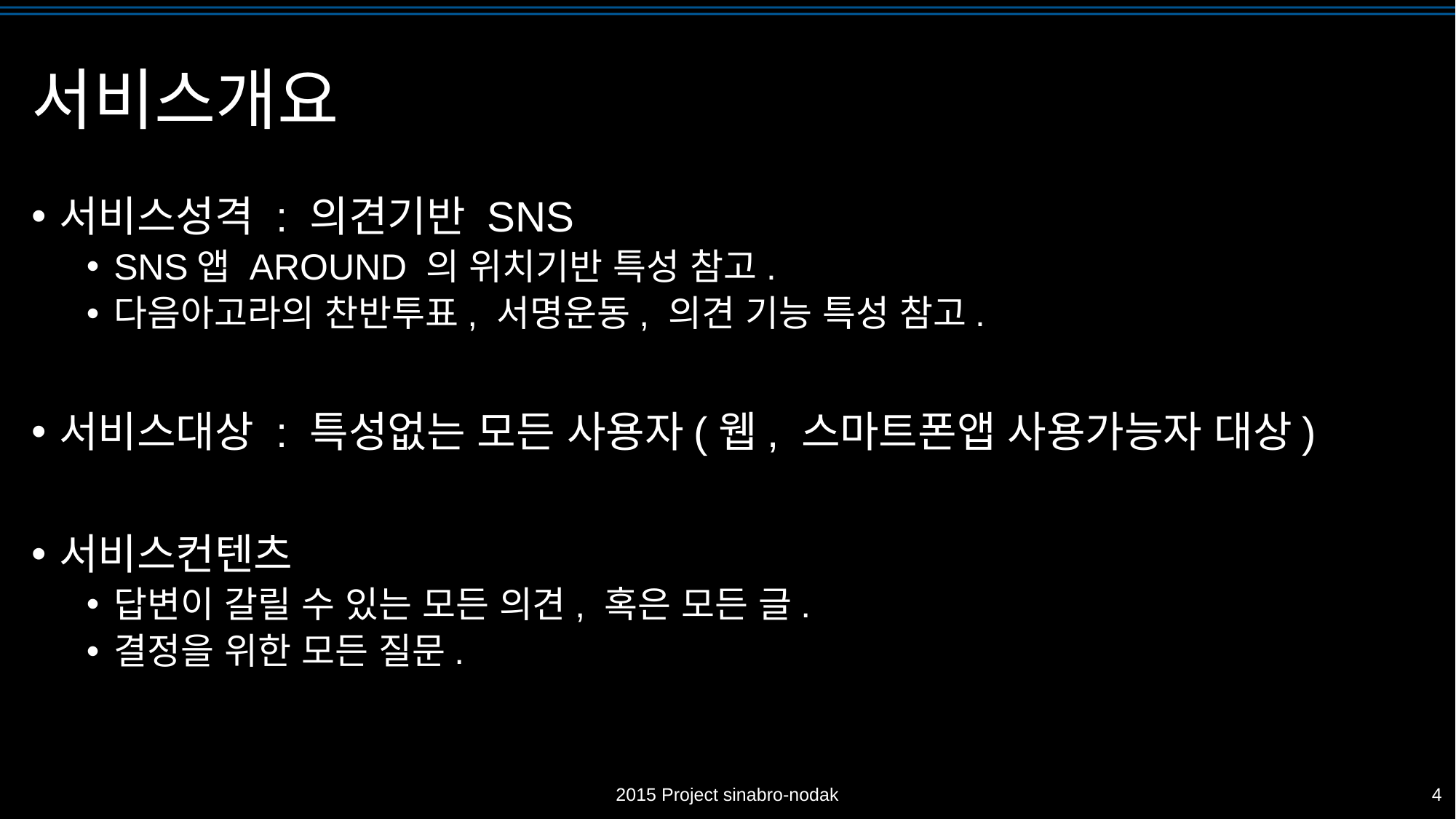

# 서비스개요
서비스성격 : 의견기반 SNS
SNS앱 AROUND 의 위치기반 특성 참고.
다음아고라의 찬반투표, 서명운동, 의견 기능 특성 참고.

서비스대상 : 특성없는 모든 사용자(웹, 스마트폰앱 사용가능자 대상)

서비스컨텐츠
답변이 갈릴 수 있는 모든 의견, 혹은 모든 글.
결정을 위한 모든 질문.

2015 Project sinabro-nodak
4